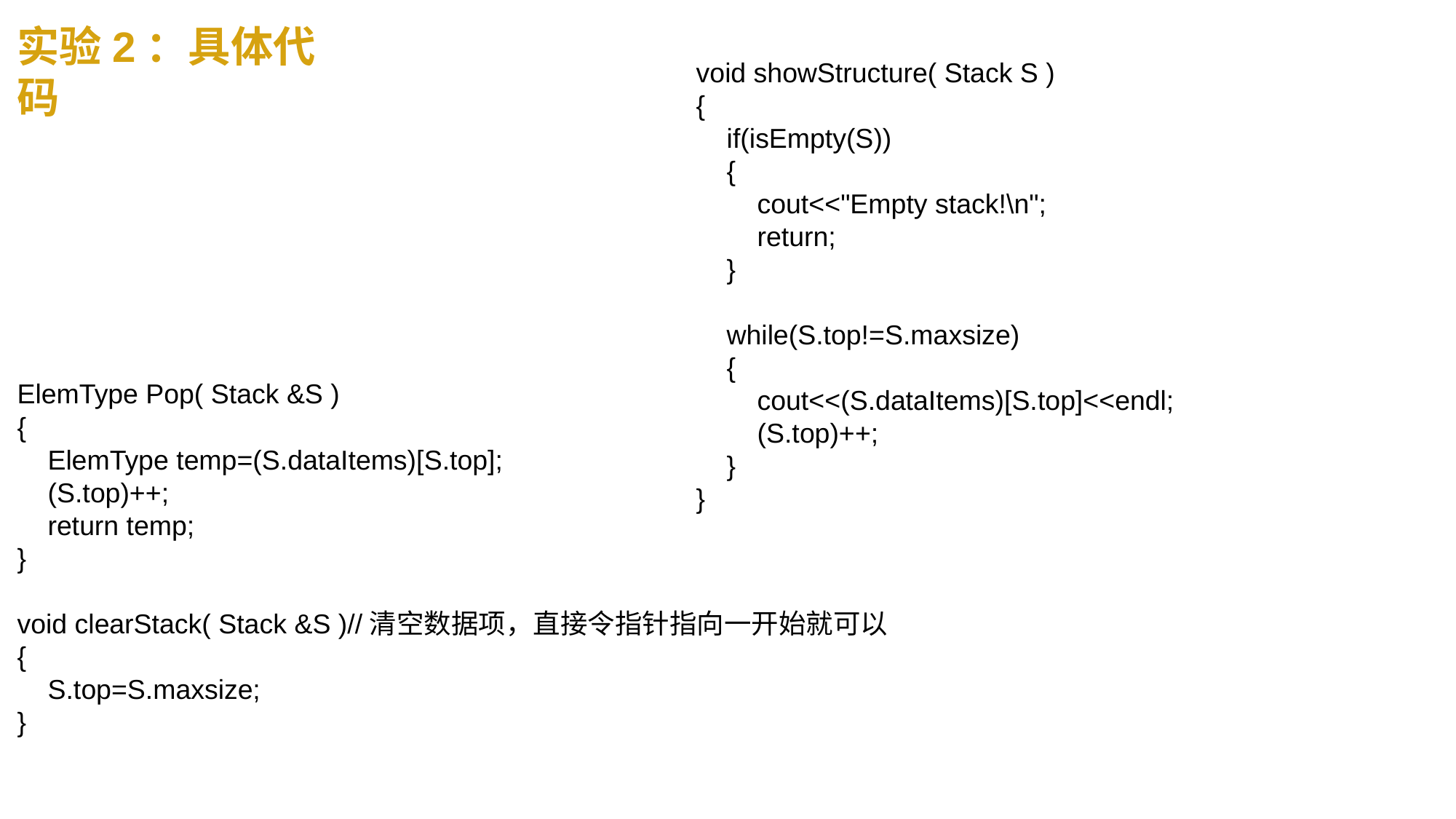

实验2：具体代码
void showStructure( Stack S )
{
    if(isEmpty(S))
    {
        cout<<"Empty stack!\n";
        return;
    }

    while(S.top!=S.maxsize)
    {
        cout<<(S.dataItems)[S.top]<<endl;
        (S.top)++;
    }
}
ElemType Pop( Stack &S )
{
    ElemType temp=(S.dataItems)[S.top];
    (S.top)++;
    return temp;
}

void clearStack( Stack &S )//清空数据项，直接令指针指向一开始就可以
{
    S.top=S.maxsize;
}